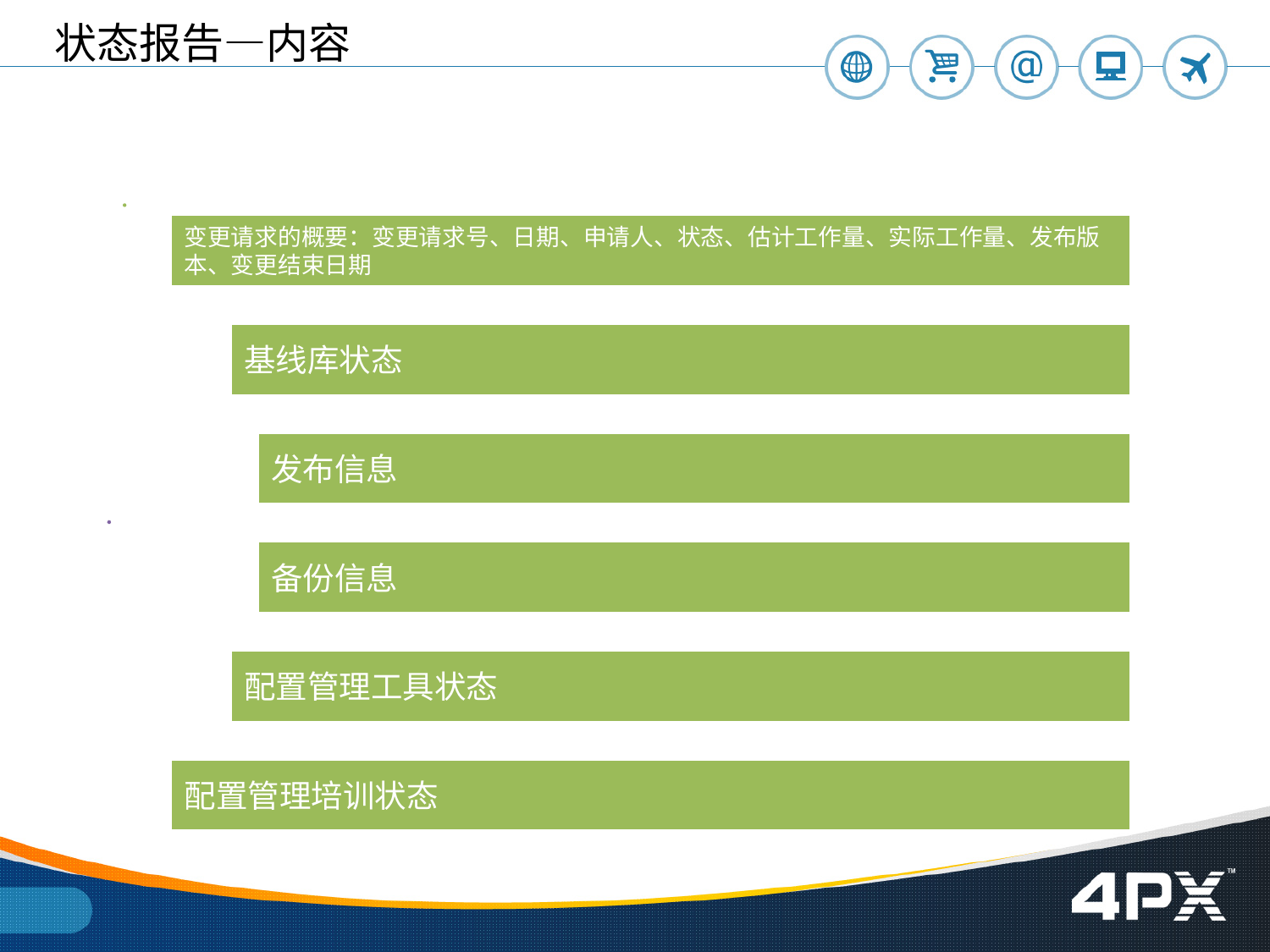

状态报告—内容
变更请求的概要：变更请求号、日期、申请人、状态、估计工作量、实际工作量、发布版本、变更结束日期
基线库状态
发布信息
备份信息
配置管理工具状态
配置管理培训状态